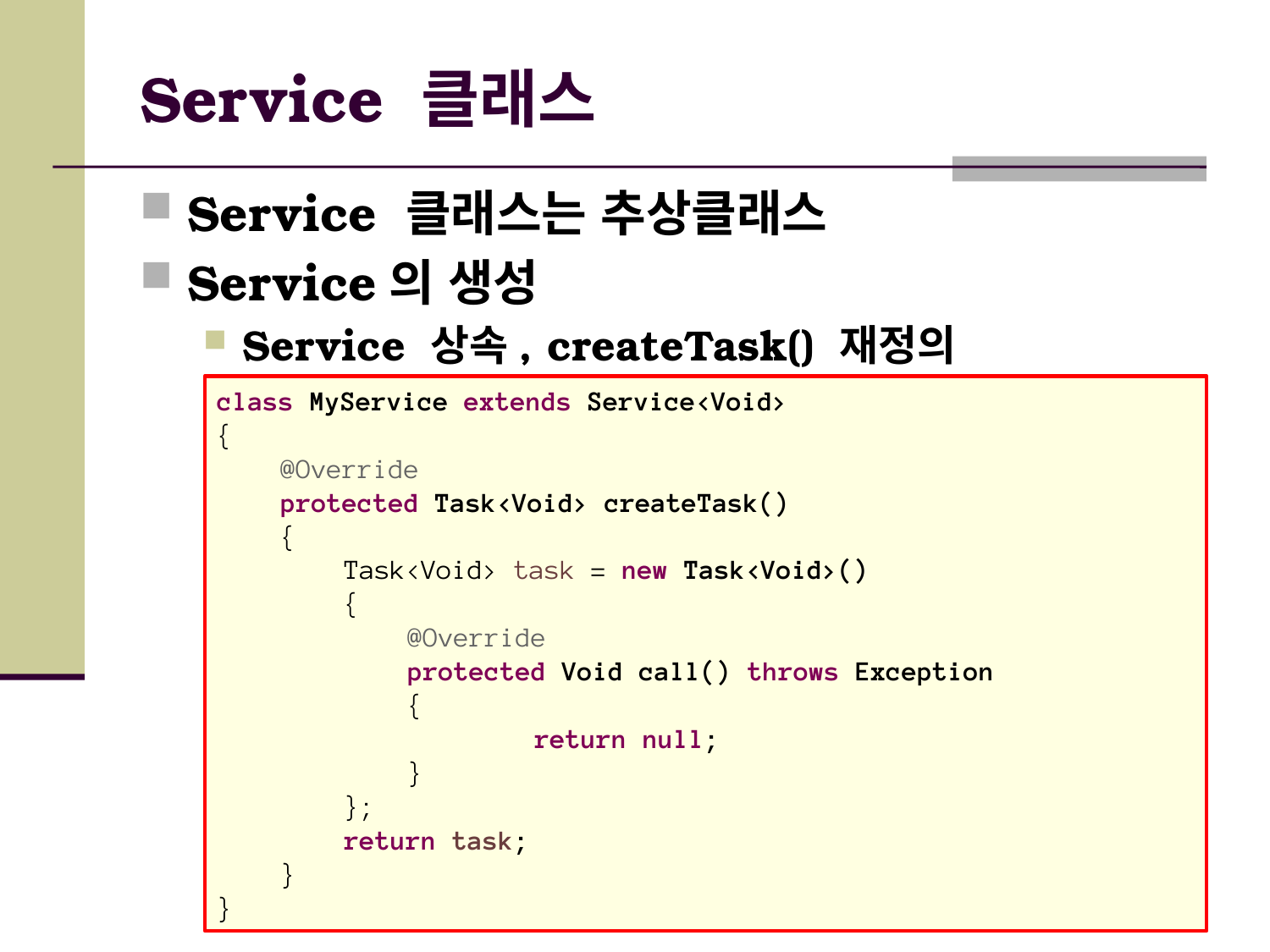

# Service 클래스
Service 클래스는 추상클래스
Service의 생성
Service 상속, createTask() 재정의

class MyService extends Service<Void>
{
@Override
protected Task<Void> createTask()
{
Task<Void> task = new Task<Void>()
{
@Override
protected Void call() throws Exception
{
	return null;
}
};
return task;
}
}
36